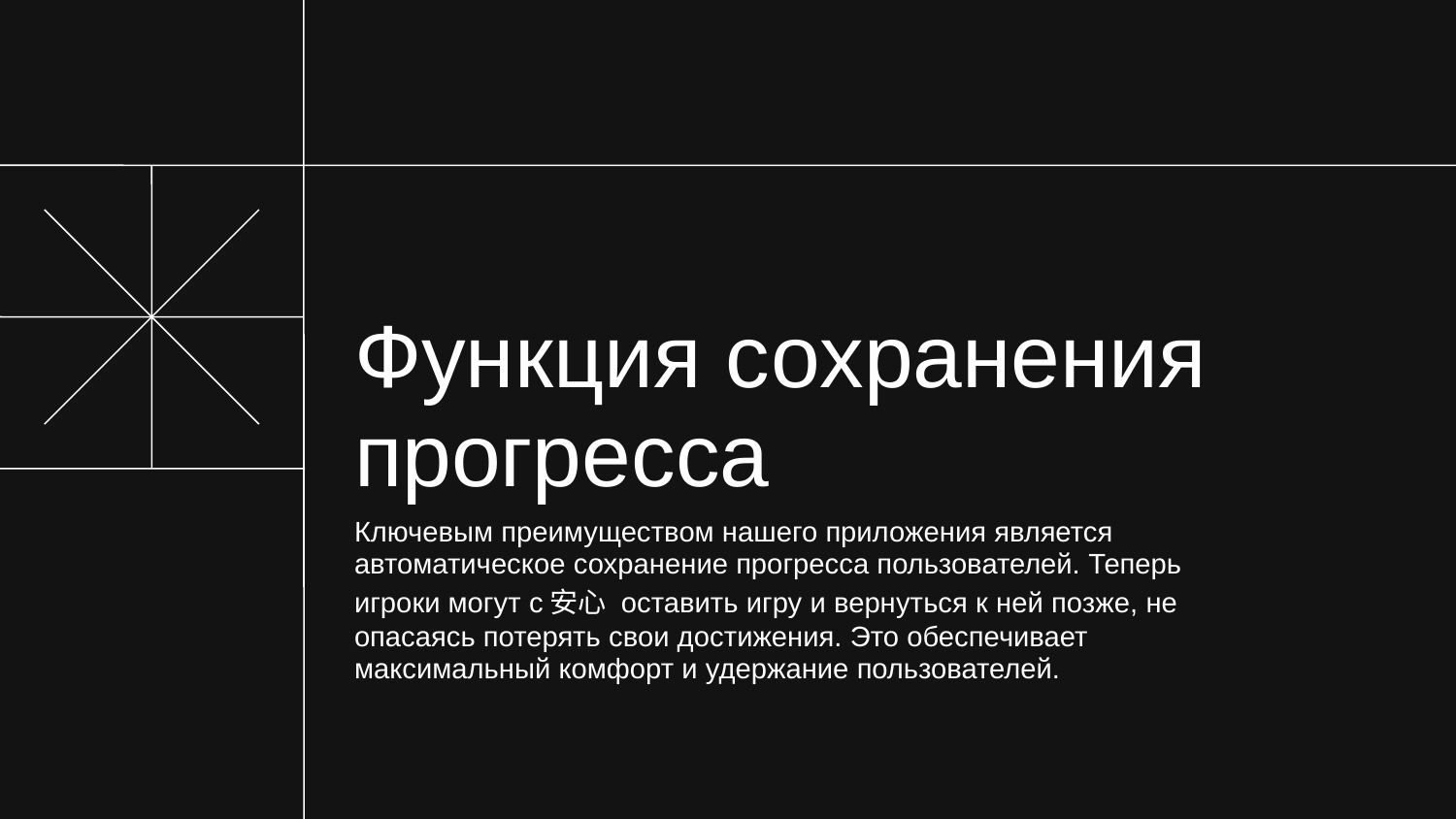

# Функция сохранения прогресса
Ключевым преимуществом нашего приложения является автоматическое сохранение прогресса пользователей. Теперь игроки могут с安心 оставить игру и вернуться к ней позже, не опасаясь потерять свои достижения. Это обеспечивает максимальный комфорт и удержание пользователей.